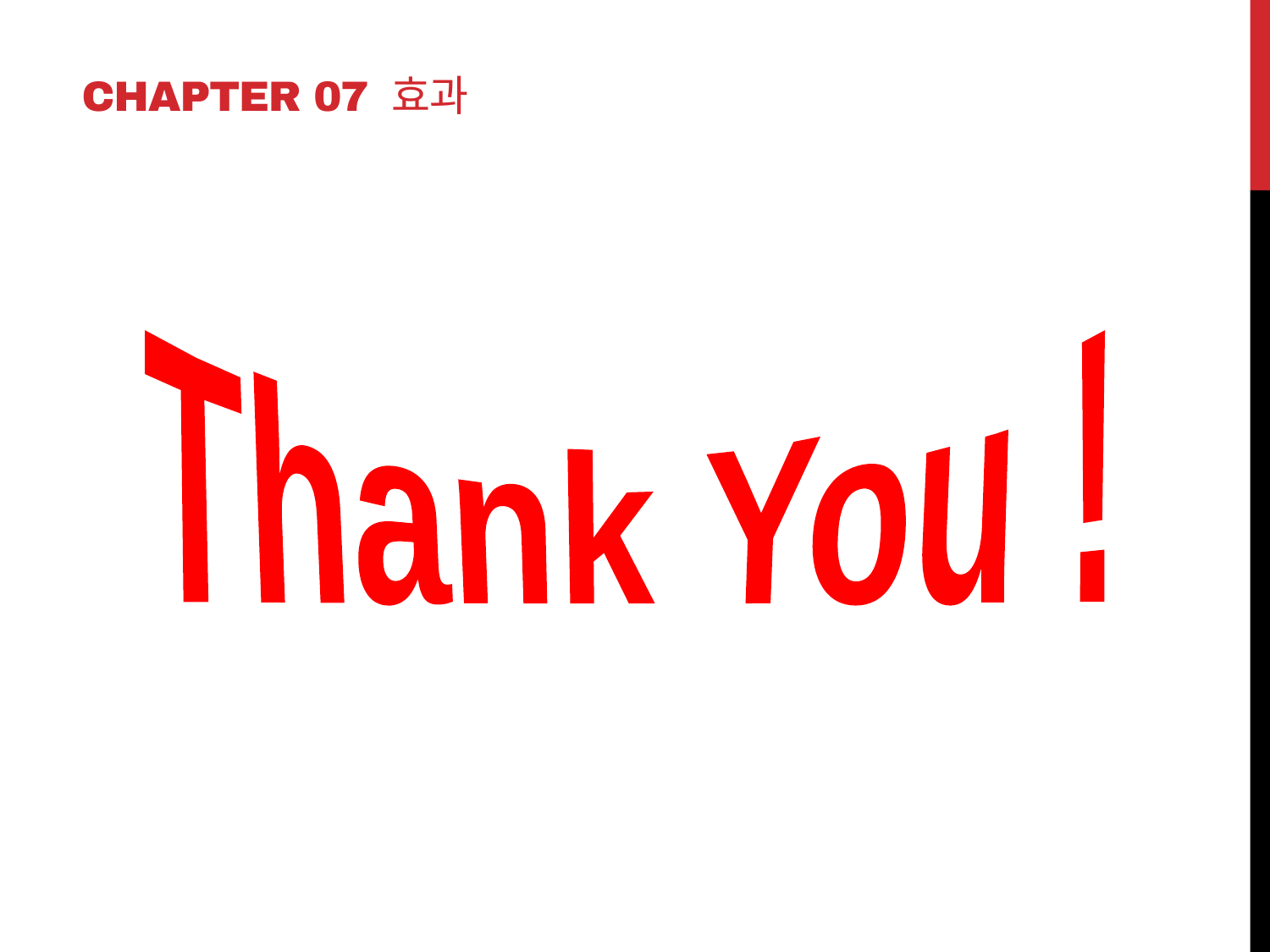

# Chapter 07 효과
Thank You !